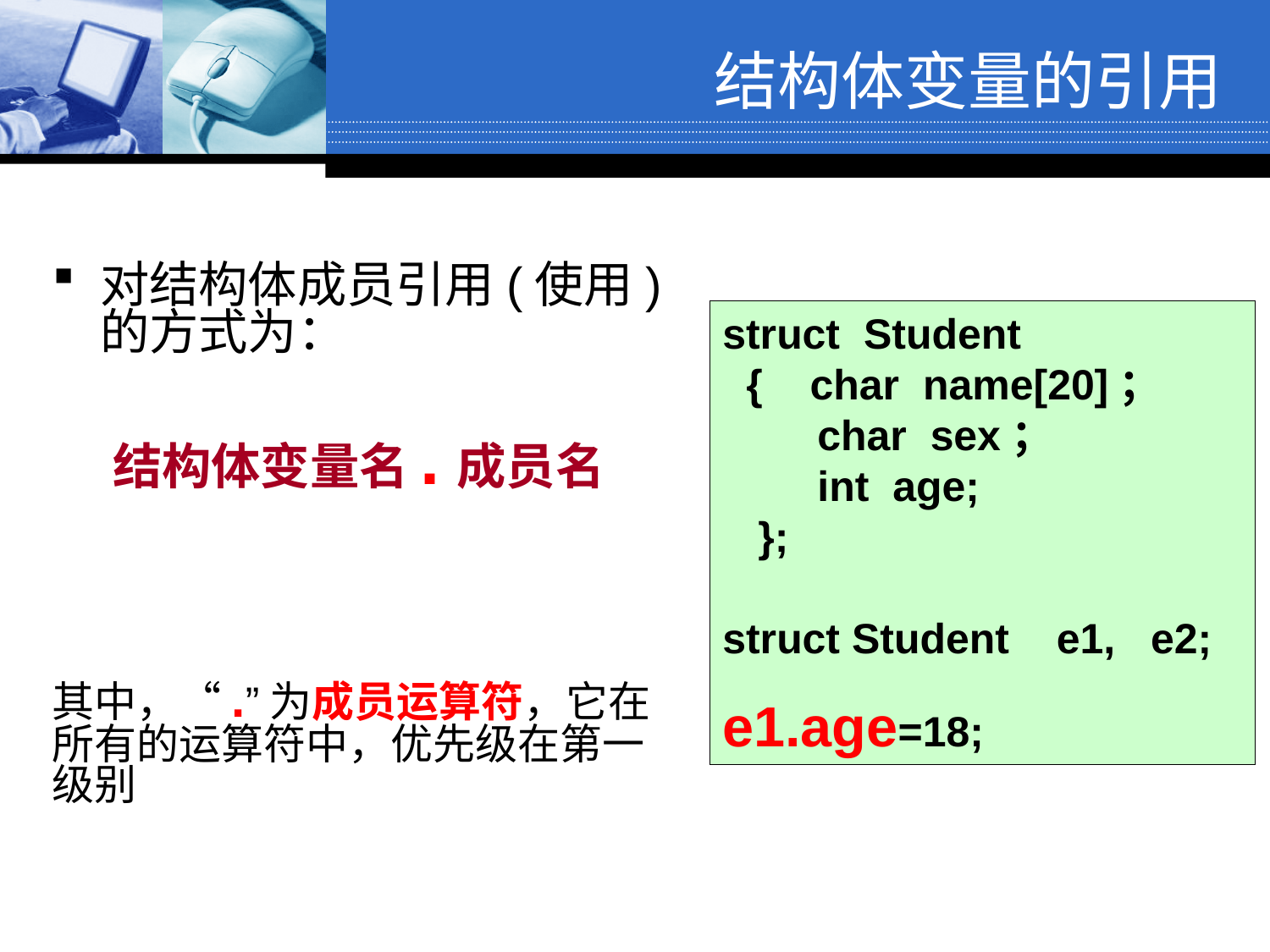

结构体变量的引用
对结构体成员引用(使用)的方式为：

　 结构体变量名.成员名
struct  Student
  {    char  name[20]；
        char  sex；
        int  age;
   };

struct Student    e1,   e2;
e1.age=18;
其中，“.”为成员运算符，它在所有的运算符中，优先级在第一级别